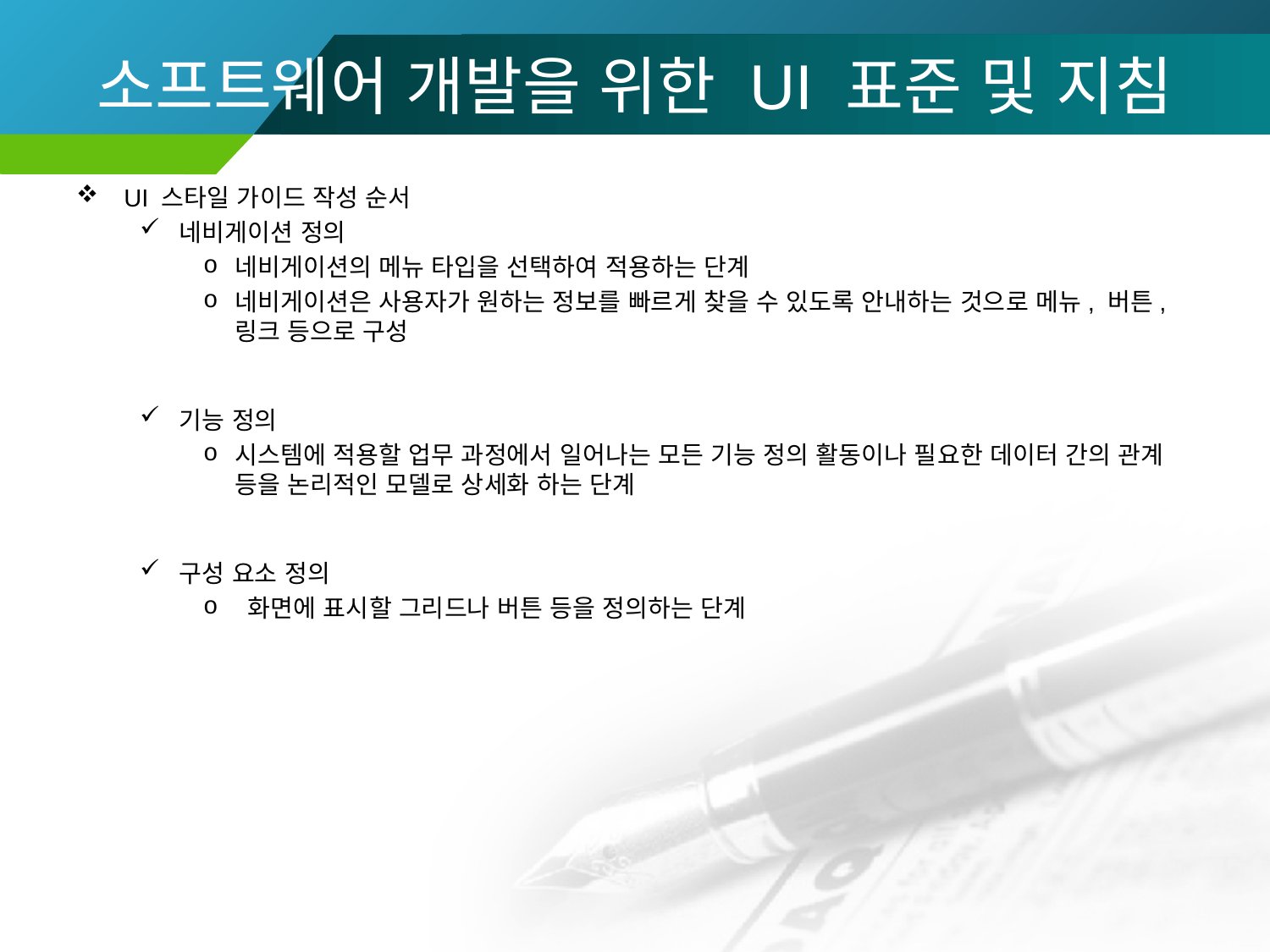

# 소프트웨어 개발을 위한 UI 표준 및 지침
UI 스타일 가이드 작성 순서
네비게이션 정의
네비게이션의 메뉴 타입을 선택하여 적용하는 단계
네비게이션은 사용자가 원하는 정보를 빠르게 찾을 수 있도록 안내하는 것으로 메뉴, 버튼, 링크 등으로 구성

기능 정의
시스템에 적용할 업무 과정에서 일어나는 모든 기능 정의 활동이나 필요한 데이터 간의 관계 등을 논리적인 모델로 상세화 하는 단계

구성 요소 정의
 화면에 표시할 그리드나 버튼 등을 정의하는 단계